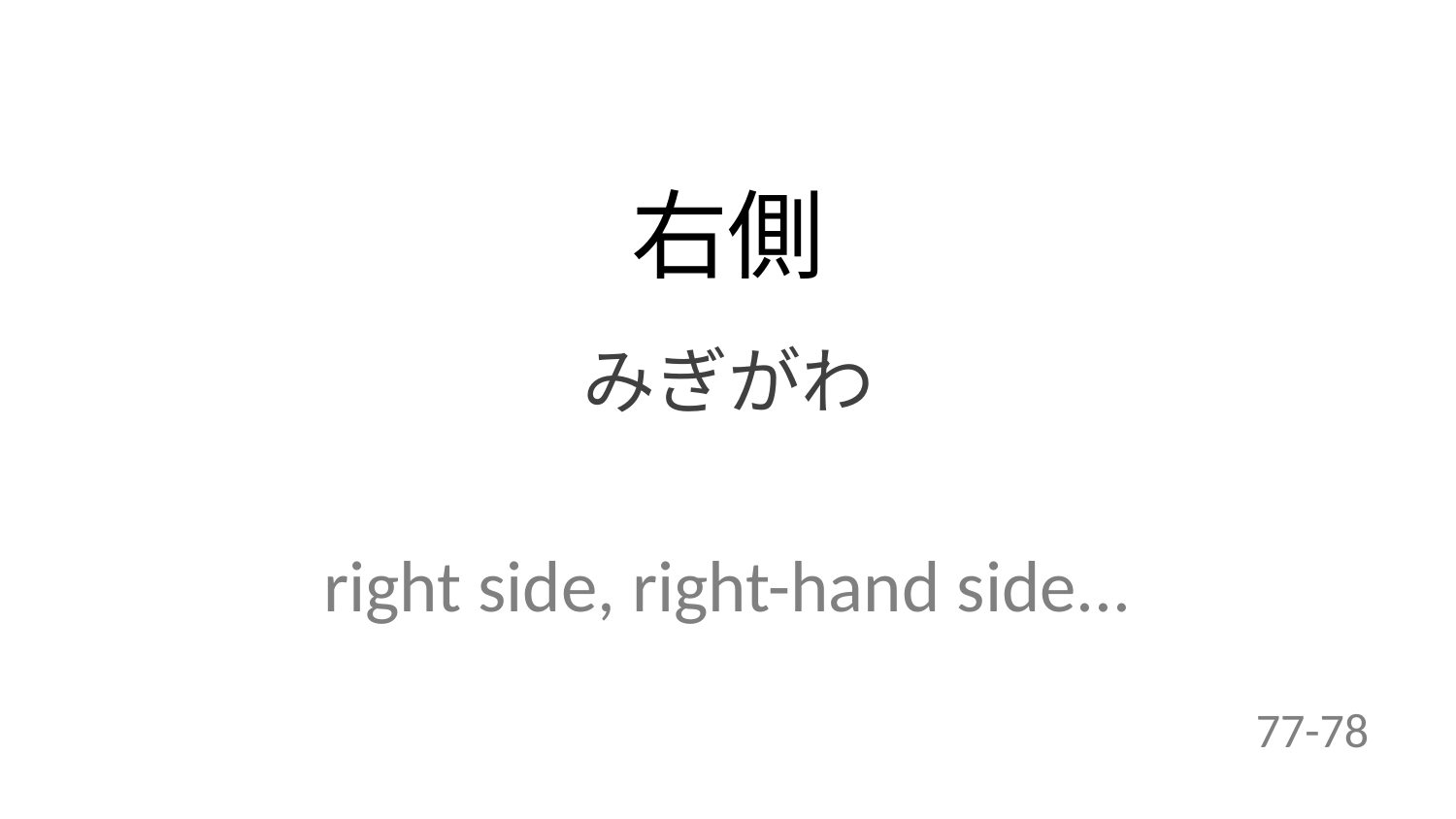

右側

みぎがわ
right side, right-hand side...
77-78